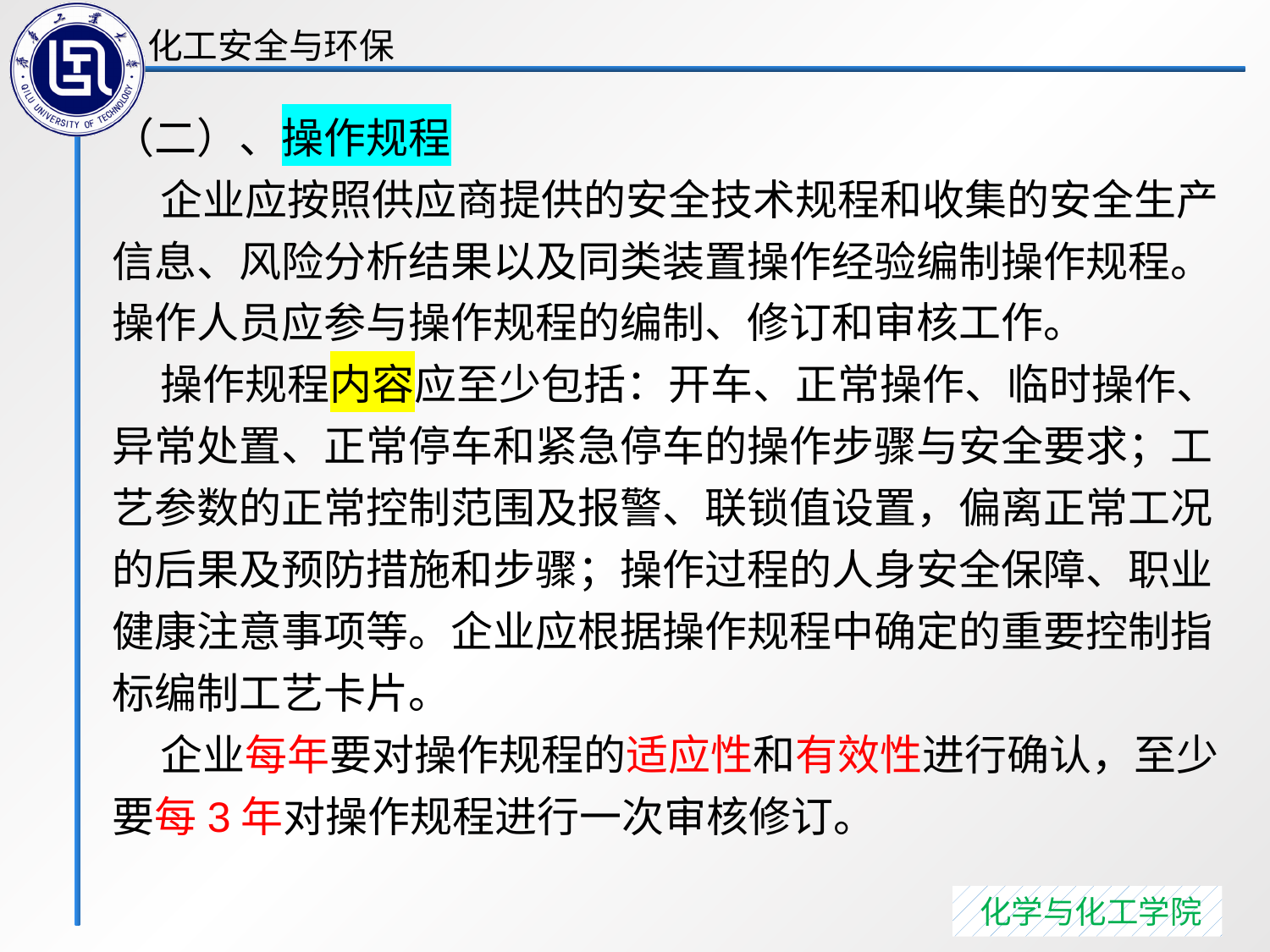

（二）、操作规程
    企业应按照供应商提供的安全技术规程和收集的安全生产信息、风险分析结果以及同类装置操作经验编制操作规程。操作人员应参与操作规程的编制、修订和审核工作。
    操作规程内容应至少包括：开车、正常操作、临时操作、异常处置、正常停车和紧急停车的操作步骤与安全要求；工艺参数的正常控制范围及报警、联锁值设置，偏离正常工况的后果及预防措施和步骤；操作过程的人身安全保障、职业健康注意事项等。企业应根据操作规程中确定的重要控制指标编制工艺卡片。
    企业每年要对操作规程的适应性和有效性进行确认，至少要每3年对操作规程进行一次审核修订。